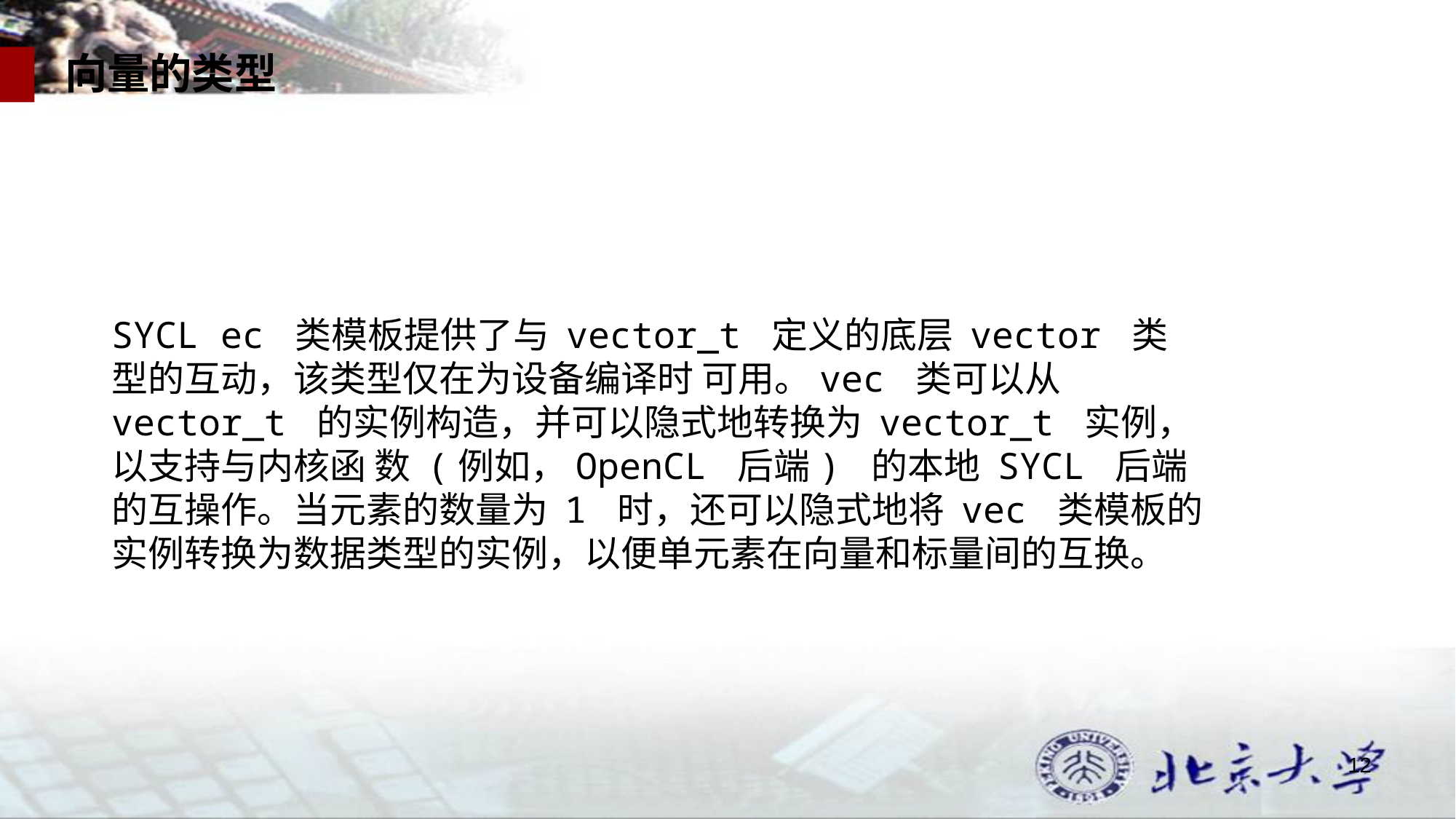

向量的类型

SYCL ec 类模板提供了与 vector_t 定义的底层 vector 类型的互动，该类型仅在为设备编译时 可用。vec 类可以从 vector_t 的实例构造，并可以隐式地转换为 vector_t 实例，以支持与内核函 数 (例如，OpenCL 后端) 的本地 SYCL 后端的互操作。当元素的数量为 1 时，还可以隐式地将 vec 类模板的实例转换为数据类型的实例，以便单元素在向量和标量间的互换。
12